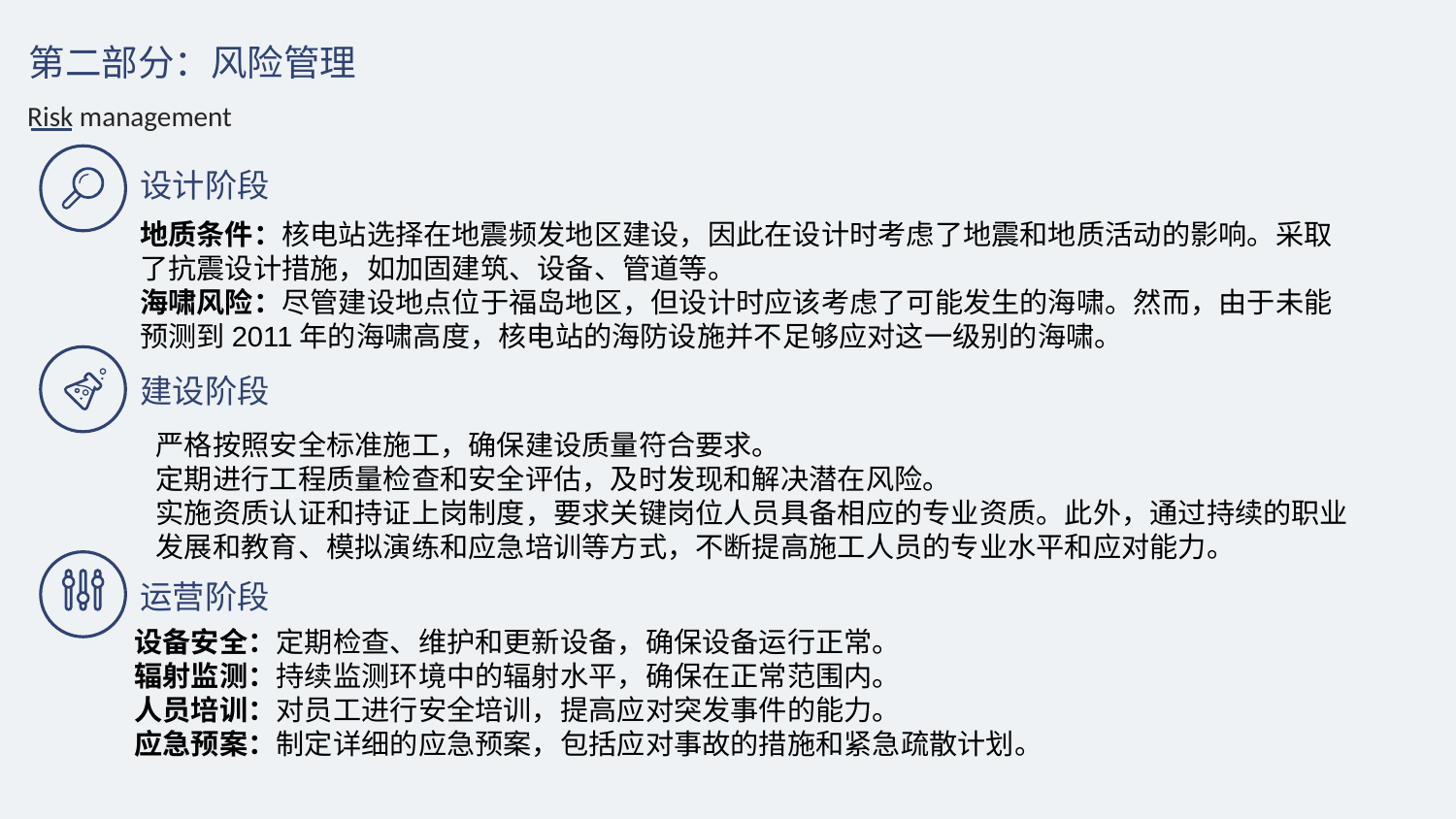

第二部分：风险管理
Risk management

设计阶段

地质条件：核电站选择在地震频发地区建设，因此在设计时考虑了地震和地质活动的影响。采取了抗震设计措施，如加固建筑、设备、管道等。
海啸风险：尽管建设地点位于福岛地区，但设计时应该考虑了可能发生的海啸。然而，由于未能预测到2011年的海啸高度，核电站的海防设施并不足够应对这一级别的海啸。

建设阶段

严格按照安全标准施工，确保建设质量符合要求。
定期进行工程质量检查和安全评估，及时发现和解决潜在风险。
实施资质认证和持证上岗制度，要求关键岗位人员具备相应的专业资质。此外，通过持续的职业发展和教育、模拟演练和应急培训等方式，不断提高施工人员的专业水平和应对能力。

运营阶段
设备安全：定期检查、维护和更新设备，确保设备运行正常。
辐射监测：持续监测环境中的辐射水平，确保在正常范围内。
人员培训：对员工进行安全培训，提高应对突发事件的能力。
应急预案：制定详细的应急预案，包括应对事故的措施和紧急疏散计划。